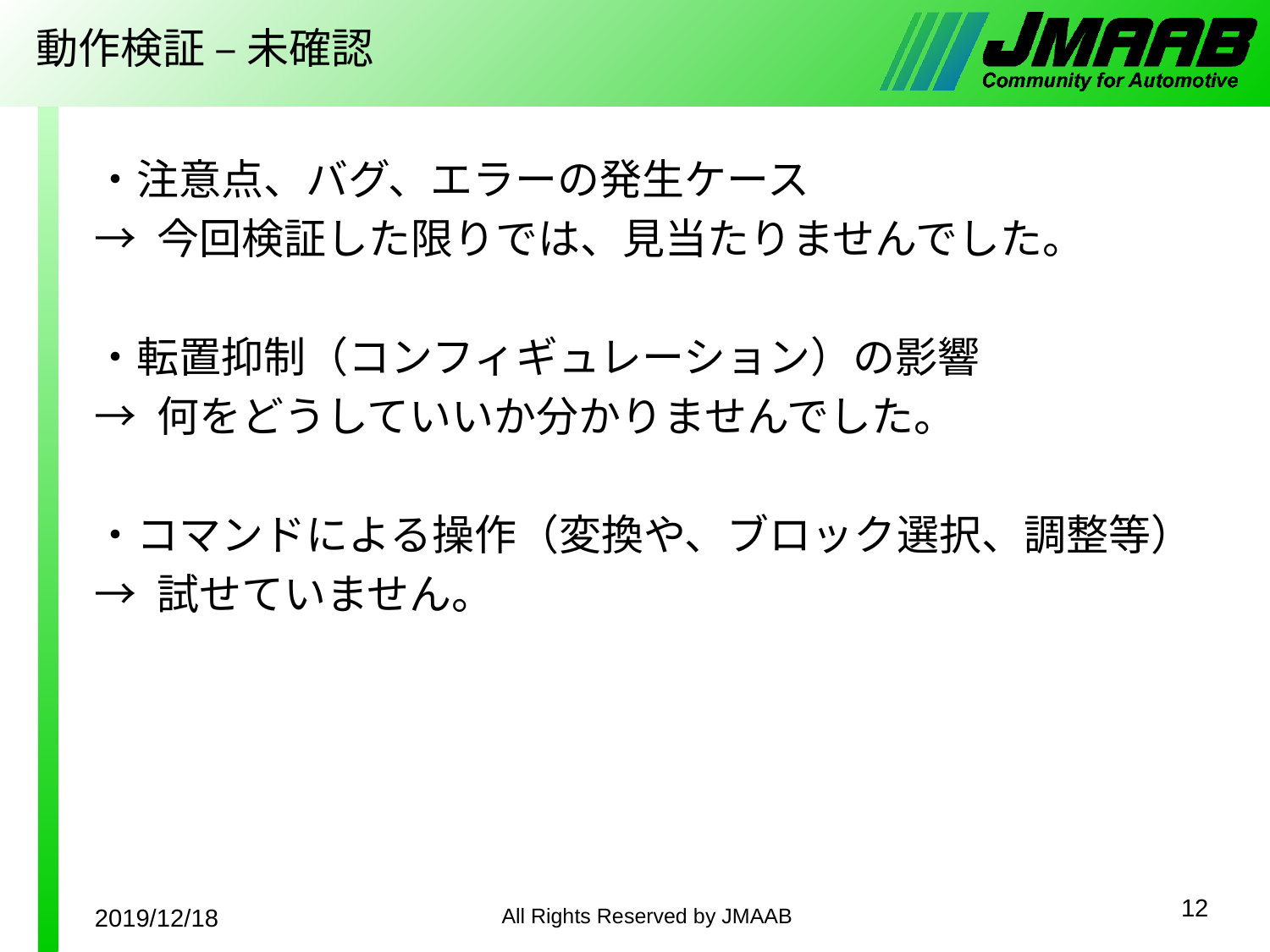

# 動作検証 – 未確認
・注意点、バグ、エラーの発生ケース
→ 今回検証した限りでは、見当たりませんでした。

・転置抑制（コンフィギュレーション）の影響
→ 何をどうしていいか分かりませんでした。

・コマンドによる操作（変換や、ブロック選択、調整等）
→ 試せていません。

12
2019/12/18